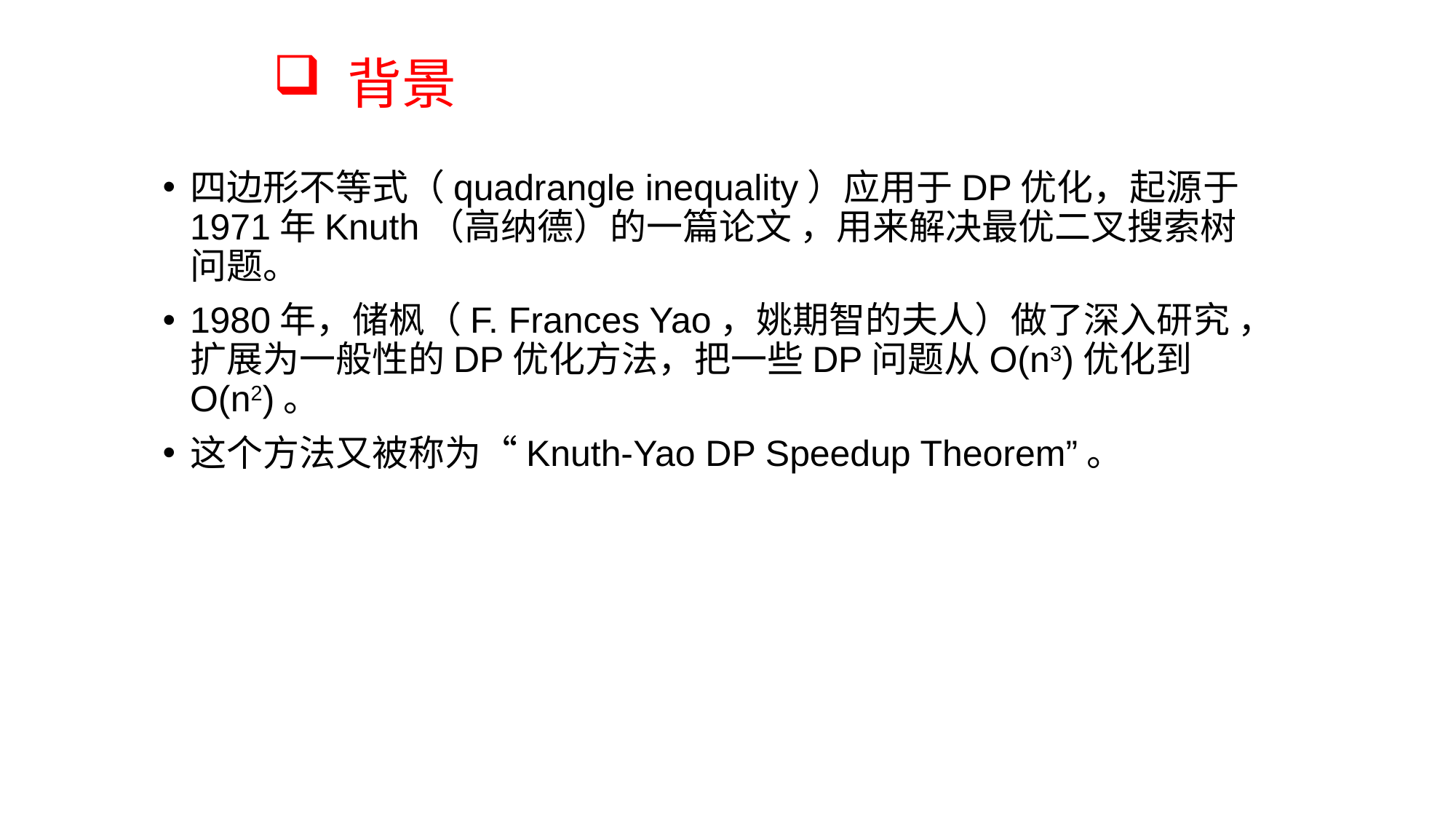

# 背景
四边形不等式（quadrangle inequality）应用于DP优化，起源于1971年Knuth（高纳德）的一篇论文 ，用来解决最优二叉搜索树问题。
1980年，储枫（F. Frances Yao，姚期智的夫人）做了深入研究 ，扩展为一般性的DP优化方法，把一些DP问题从O(n3)优化到O(n2)。
这个方法又被称为“Knuth-Yao DP Speedup Theorem”。